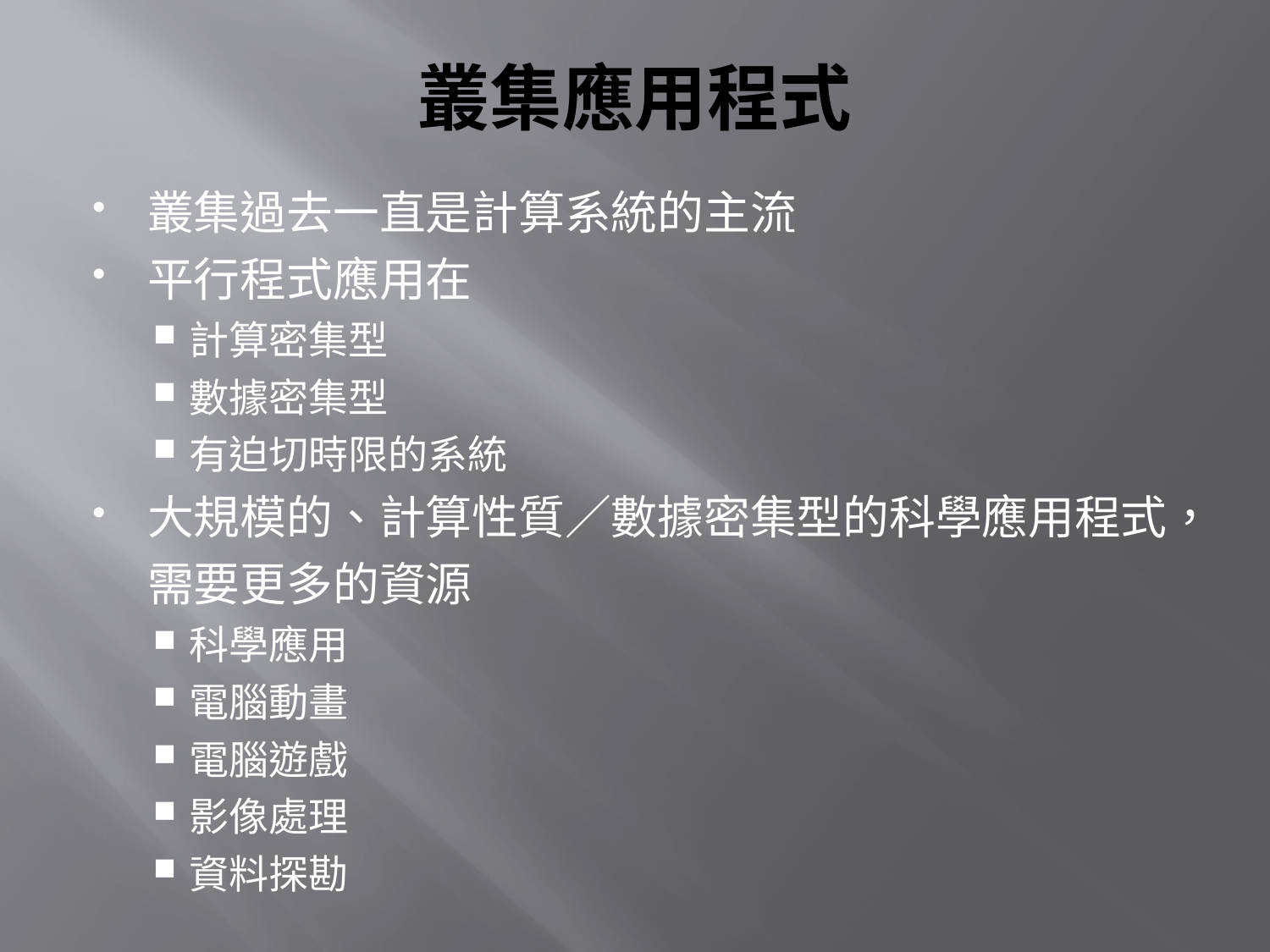

# 叢集應用程式
叢集過去一直是計算系統的主流
平行程式應用在
計算密集型
數據密集型
有迫切時限的系統
大規模的、計算性質／數據密集型的科學應用程式，需要更多的資源
科學應用
電腦動畫
電腦遊戲
影像處理
資料探勘